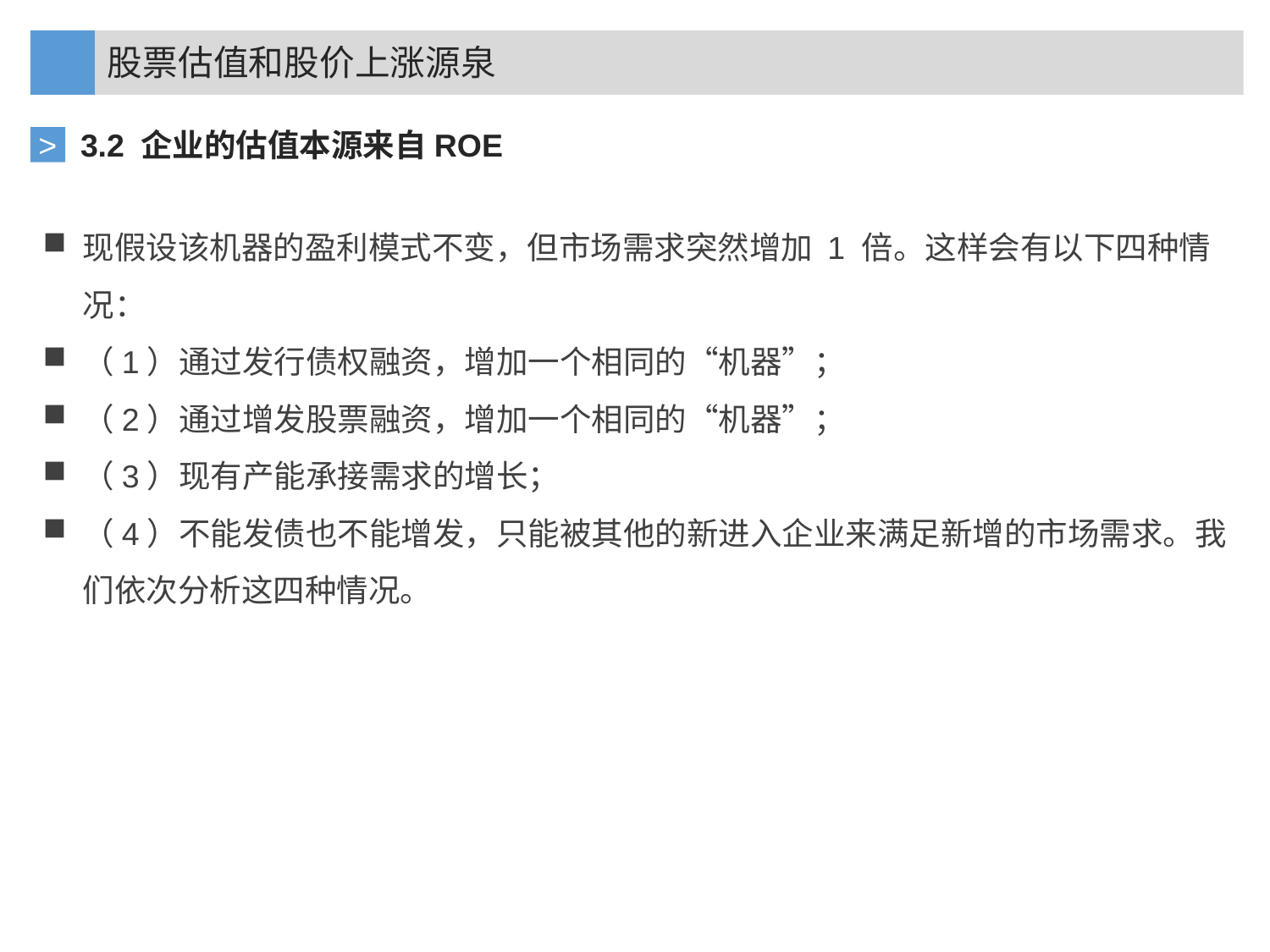

股票估值和股价上涨源泉
3.2 企业的估值本源来自ROE
>
现假设该机器的盈利模式不变，但市场需求突然增加 1 倍。这样会有以下四种情况：
（1）通过发行债权融资，增加一个相同的“机器”；
（2）通过增发股票融资，增加一个相同的“机器”；
（3）现有产能承接需求的增长；
（4）不能发债也不能增发，只能被其他的新进入企业来满足新增的市场需求。我们依次分析这四种情况。